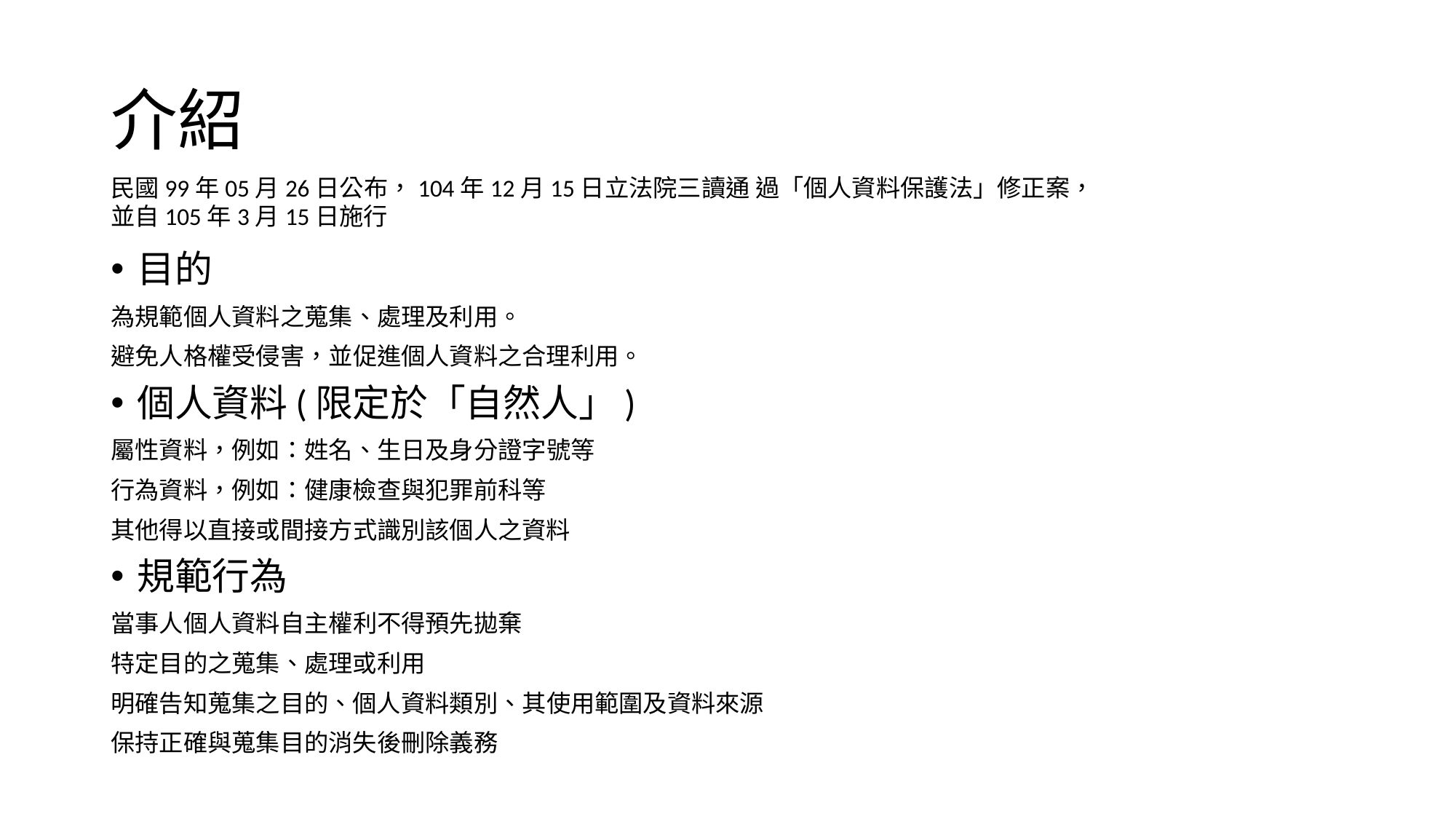

# 介紹
民國99年05月26日公布，104年12月15日立法院三讀通 過「個人資料保護法」修正案，
並自105年3月15日施行
目的
為規範個人資料之蒐集、處理及利用。
避免人格權受侵害，並促進個人資料之合理利用。
個人資料(限定於「自然人」)
屬性資料，例如：姓名、生日及身分證字號等
行為資料，例如：健康檢查與犯罪前科等
其他得以直接或間接方式識別該個人之資料
規範行為
當事人個人資料自主權利不得預先拋棄
特定目的之蒐集、處理或利用
明確告知蒐集之目的、個人資料類別、其使用範圍及資料來源
保持正確與蒐集目的消失後刪除義務